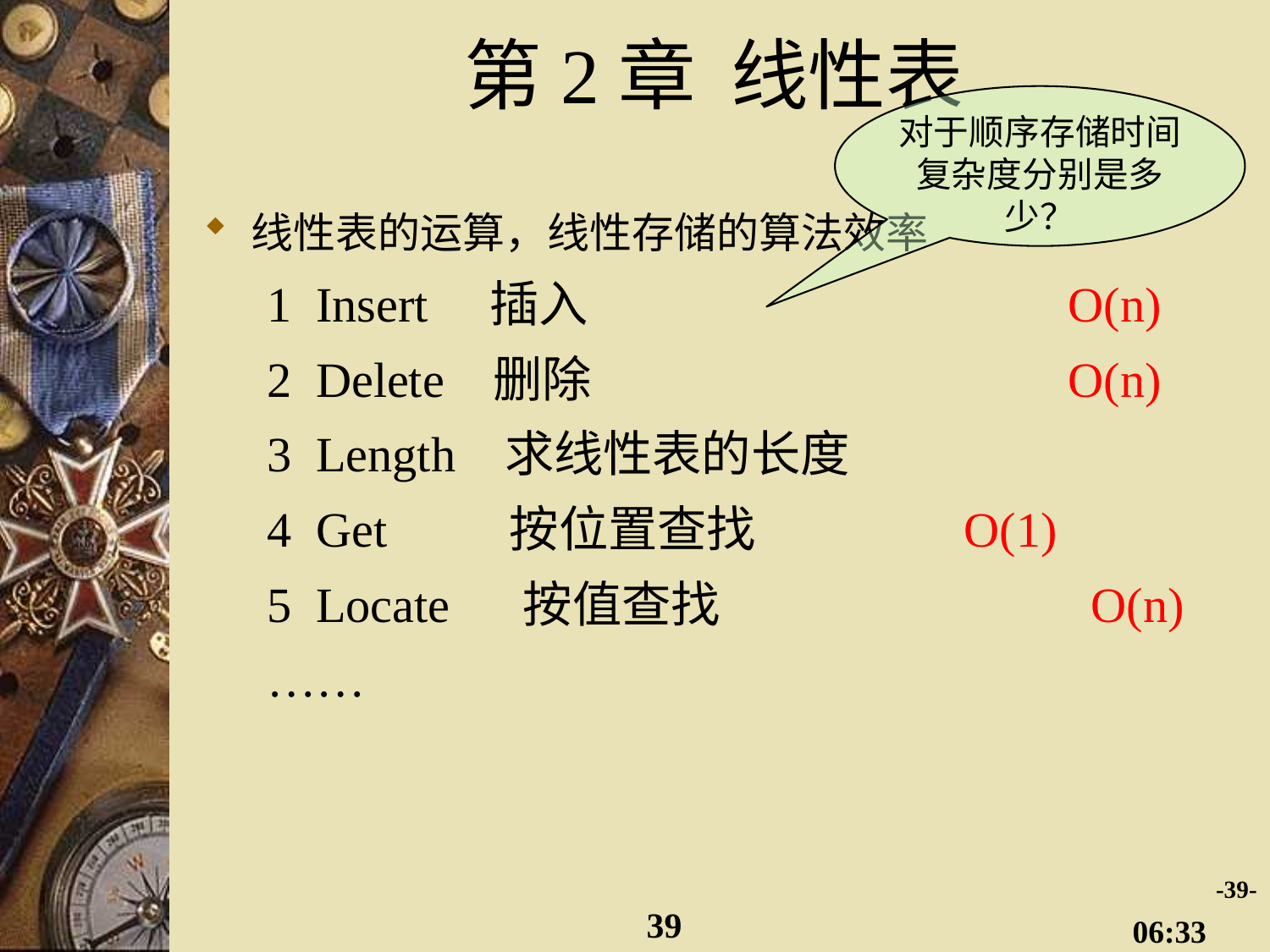

# 第2章  线性表
对于顺序存储时间复杂度分别是多少？
线性表的运算，线性存储的算法效率
1  Insert    插入			 	O(n)
2  Delete   删除			 	O(n)
3  Length   求线性表的长度
4  Get         按位置查找		 O(1)
5  Locate     按值查找			 O(n)
……
-39-